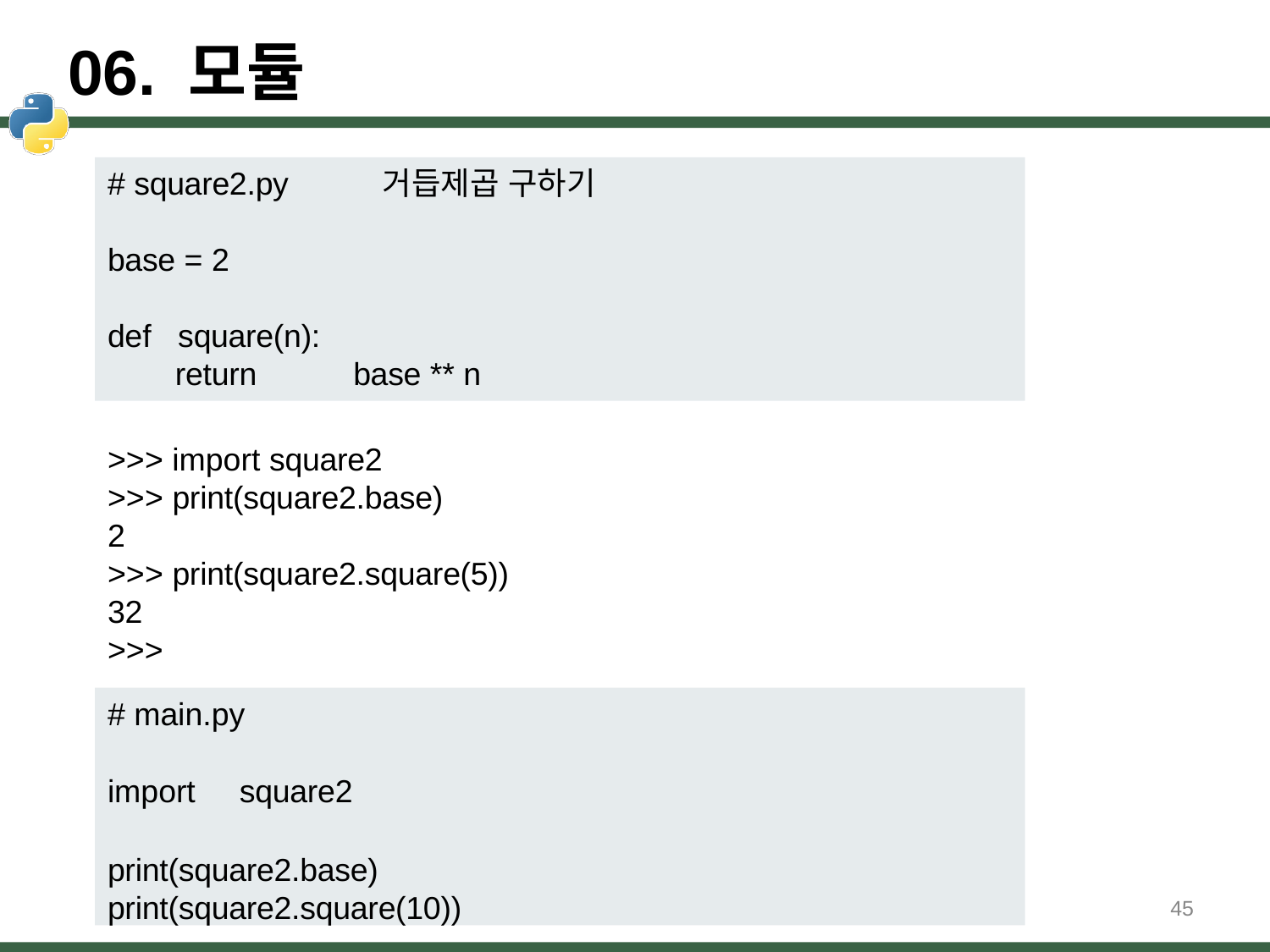

# 06. 모듈

# square2.py
base = 2
거듭제곱 구하기
def	square(n):
return	base ** n

>>> import square2
>>> print(square2.base)  2
>>> print(square2.square(5))  32
>>>
# main.py

import	square2

print(square2.base)  print(square2.square(10))
45